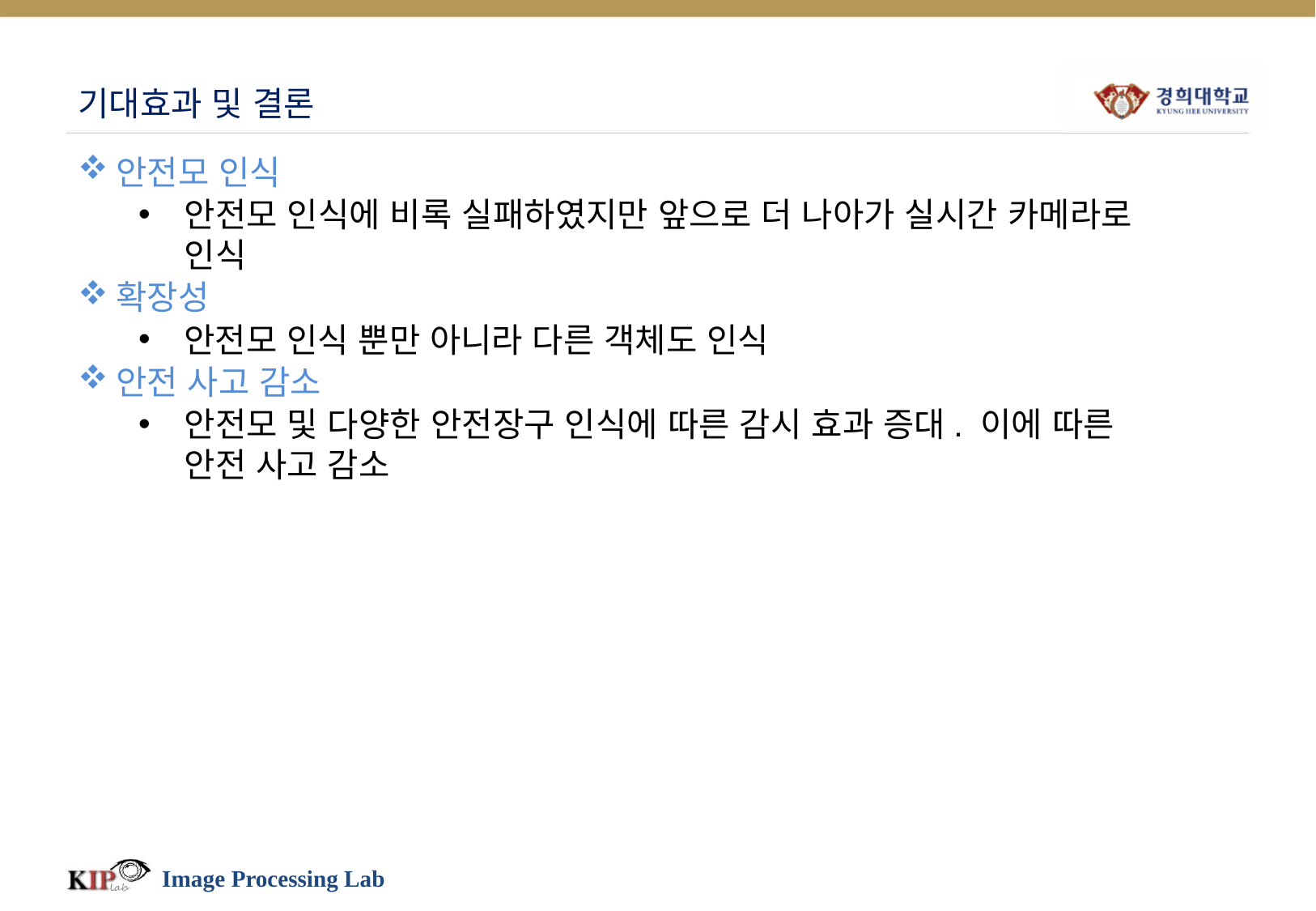

# 기대효과 및 결론
안전모 인식
안전모 인식에 비록 실패하였지만 앞으로 더 나아가 실시간 카메라로 인식
확장성
안전모 인식 뿐만 아니라 다른 객체도 인식
안전 사고 감소
안전모 및 다양한 안전장구 인식에 따른 감시 효과 증대. 이에 따른 안전 사고 감소
Image Processing Lab